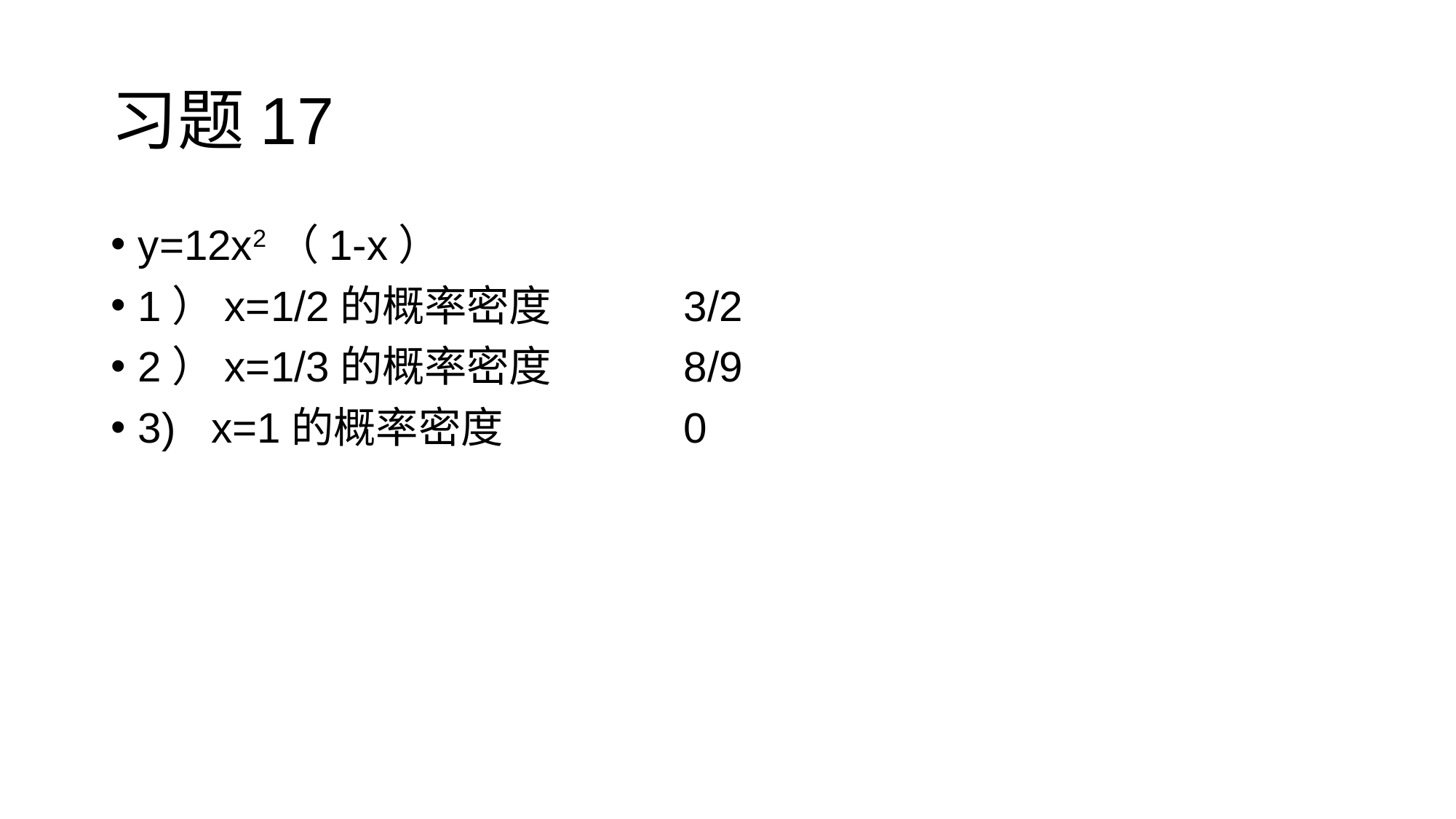

# 习题17
y=12x2（1-x）
1）x=1/2的概率密度		3/2
2）x=1/3的概率密度		8/9
3)   x=1的概率密度		0